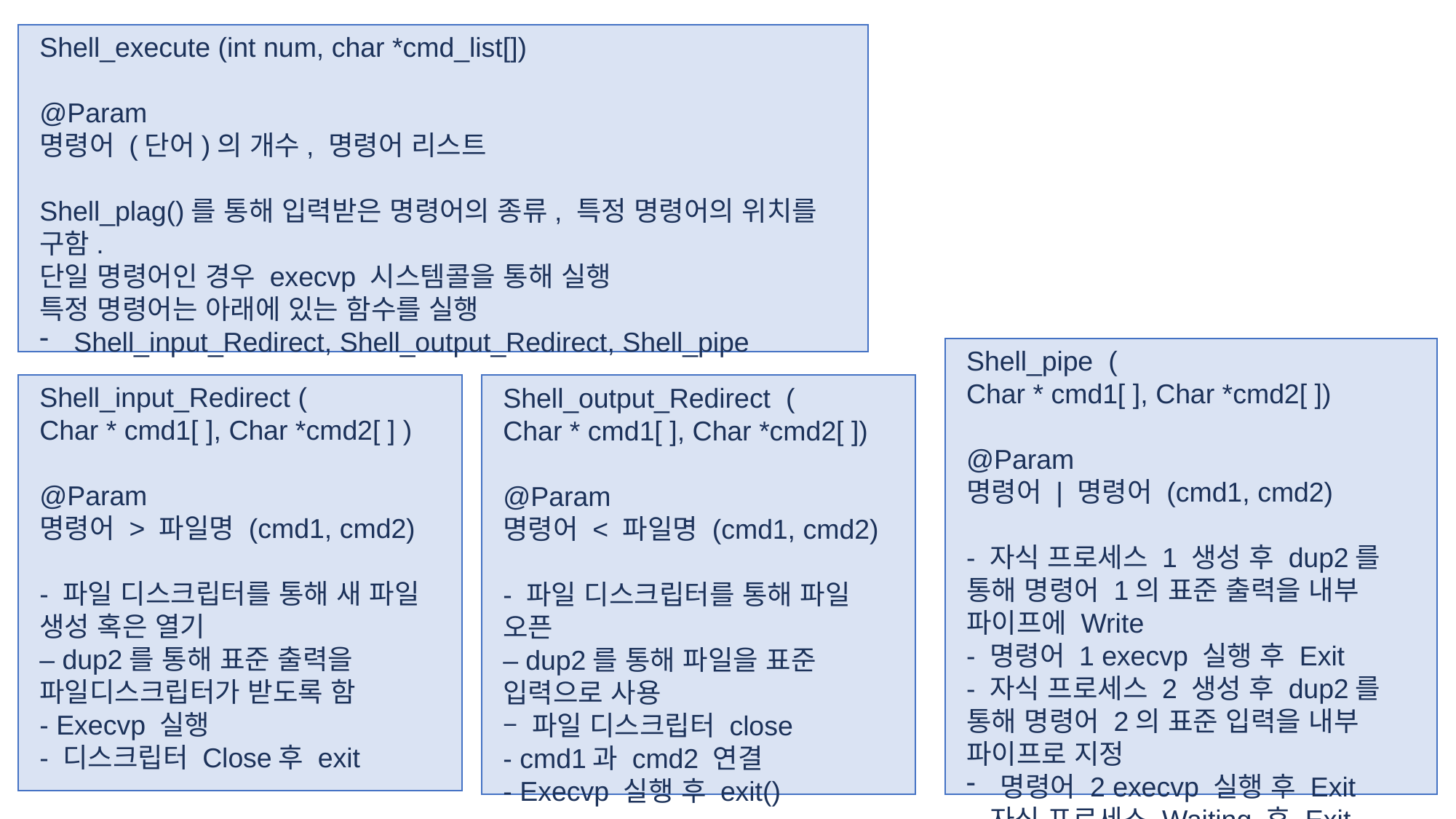

Shell_execute (int num, char *cmd_list[])

@Param
명령어 (단어)의 개수, 명령어 리스트

Shell_plag()를 통해 입력받은 명령어의 종류, 특정 명령어의 위치를 구함.
단일 명령어인 경우 execvp 시스템콜을 통해 실행
특정 명령어는 아래에 있는 함수를 실행
Shell_input_Redirect, Shell_output_Redirect, Shell_pipe
Shell_pipe  (
Char * cmd1[ ], Char *cmd2[ ])

@Param
명령어 | 명령어 (cmd1, cmd2)

- 자식 프로세스 1 생성 후 dup2를 통해 명령어 1의 표준 출력을 내부 파이프에 Write
- 명령어 1 execvp 실행 후 Exit
- 자식 프로세스 2 생성 후 dup2를 통해 명령어 2의 표준 입력을 내부 파이프로 지정
명령어 2 execvp 실행 후 Exit
- 자식 프로세스 Waiting 후 Exit
Shell_input_Redirect (
Char * cmd1[ ], Char *cmd2[ ] )

@Param
명령어 > 파일명 (cmd1, cmd2)

- 파일 디스크립터를 통해 새 파일 생성 혹은 열기
– dup2를 통해 표준 출력을 파일디스크립터가 받도록 함
- Execvp 실행
- 디스크립터 Close후 exit

Shell_output_Redirect  (
Char * cmd1[ ], Char *cmd2[ ])

@Param
명령어 < 파일명 (cmd1, cmd2)

- 파일 디스크립터를 통해 파일 오픈
– dup2를 통해 파일을 표준 입력으로 사용
– 파일 디스크립터 close
- cmd1과 cmd2 연결
- Execvp 실행 후 exit()